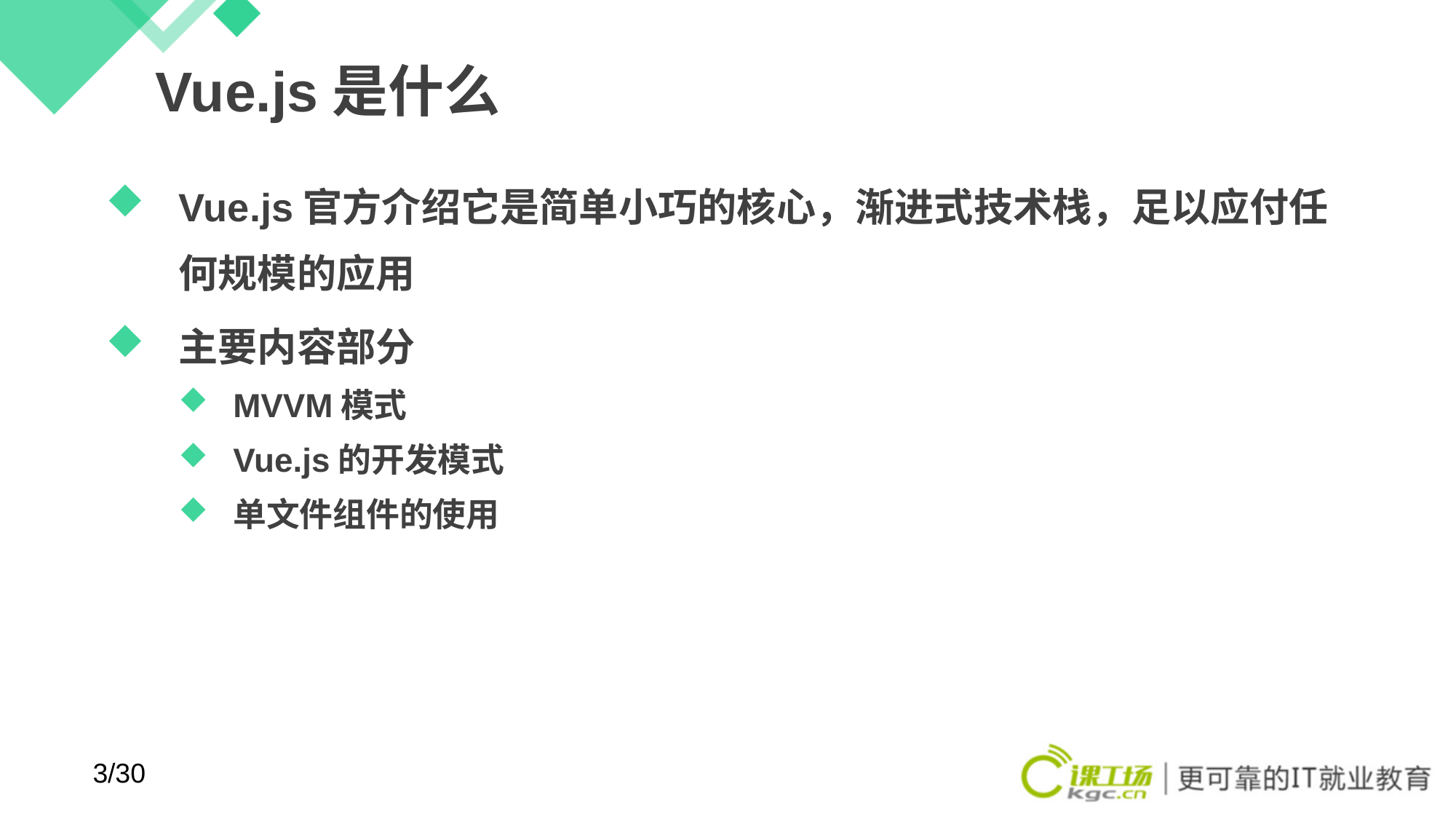

# Vue.js是什么
Vue.js官方介绍它是简单小巧的核心，渐进式技术栈，足以应付任何规模的应用
主要内容部分
MVVM模式
Vue.js的开发模式
单文件组件的使用